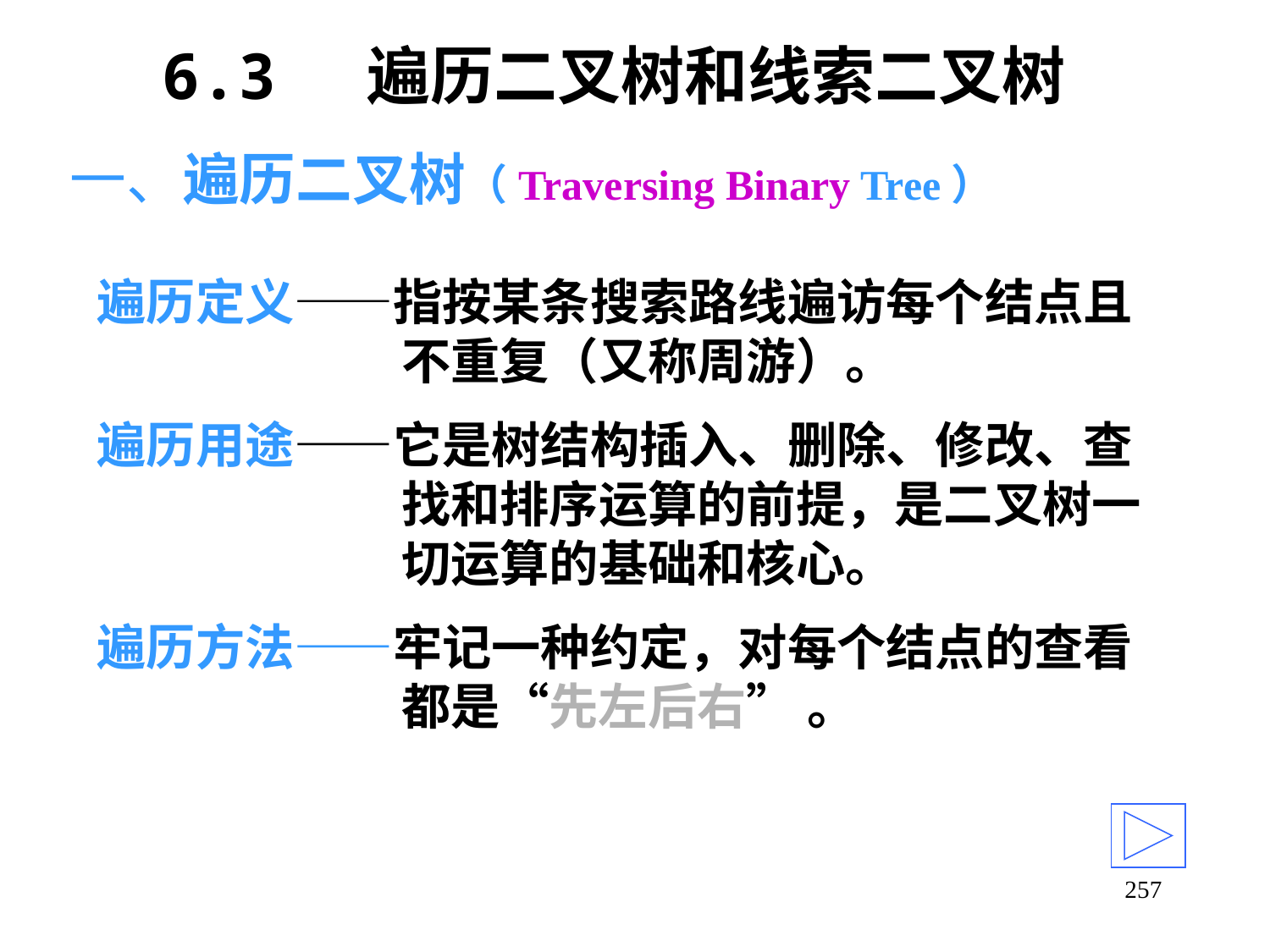

# 6.3  遍历二叉树和线索二叉树
一、遍历二叉树（Traversing Binary Tree）
遍历定义——指按某条搜索路线遍访每个结点且不重复（又称周游）。
遍历用途——它是树结构插入、删除、修改、查找和排序运算的前提，是二叉树一切运算的基础和核心。
遍历方法——牢记一种约定，对每个结点的查看都是“先左后右” 。

257